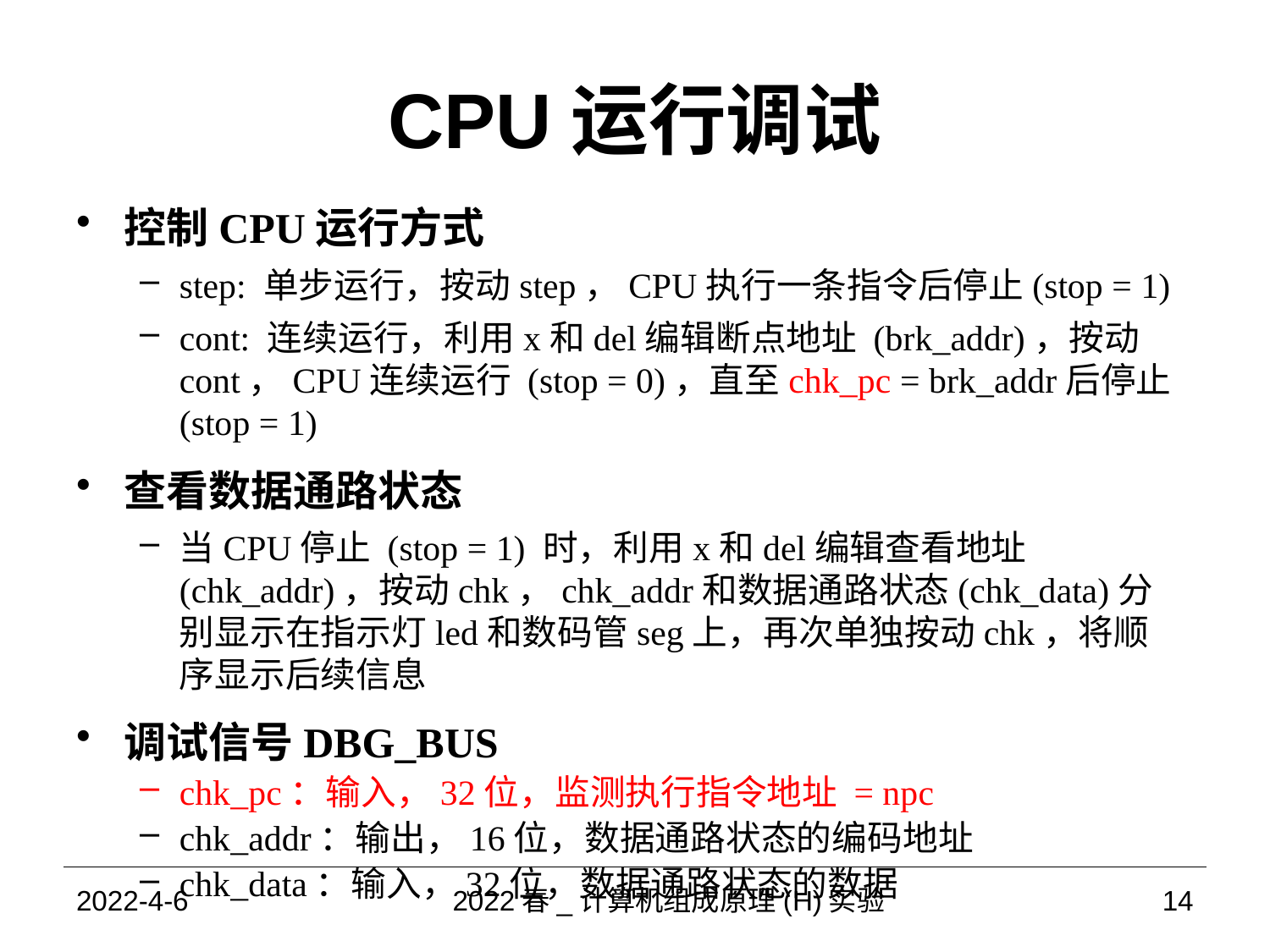

# CPU运行调试
控制CPU运行方式
step: 单步运行，按动step，CPU执行一条指令后停止(stop = 1)
cont: 连续运行，利用x和del编辑断点地址 (brk_addr)，按动cont，CPU连续运行 (stop = 0)，直至chk_pc = brk_addr后停止 (stop = 1)
查看数据通路状态
当CPU停止 (stop = 1) 时，利用x和del编辑查看地址 (chk_addr)，按动chk，chk_addr和数据通路状态(chk_data)分别显示在指示灯led和数码管seg上，再次单独按动chk，将顺序显示后续信息
调试信号DBG_BUS
chk_pc：输入，32位，监测执行指令地址 = npc
chk_addr：输出，16位，数据通路状态的编码地址
chk_data：输入，32位，数据通路状态的数据
2022-4-6
2022春_计算机组成原理(H)实验
14